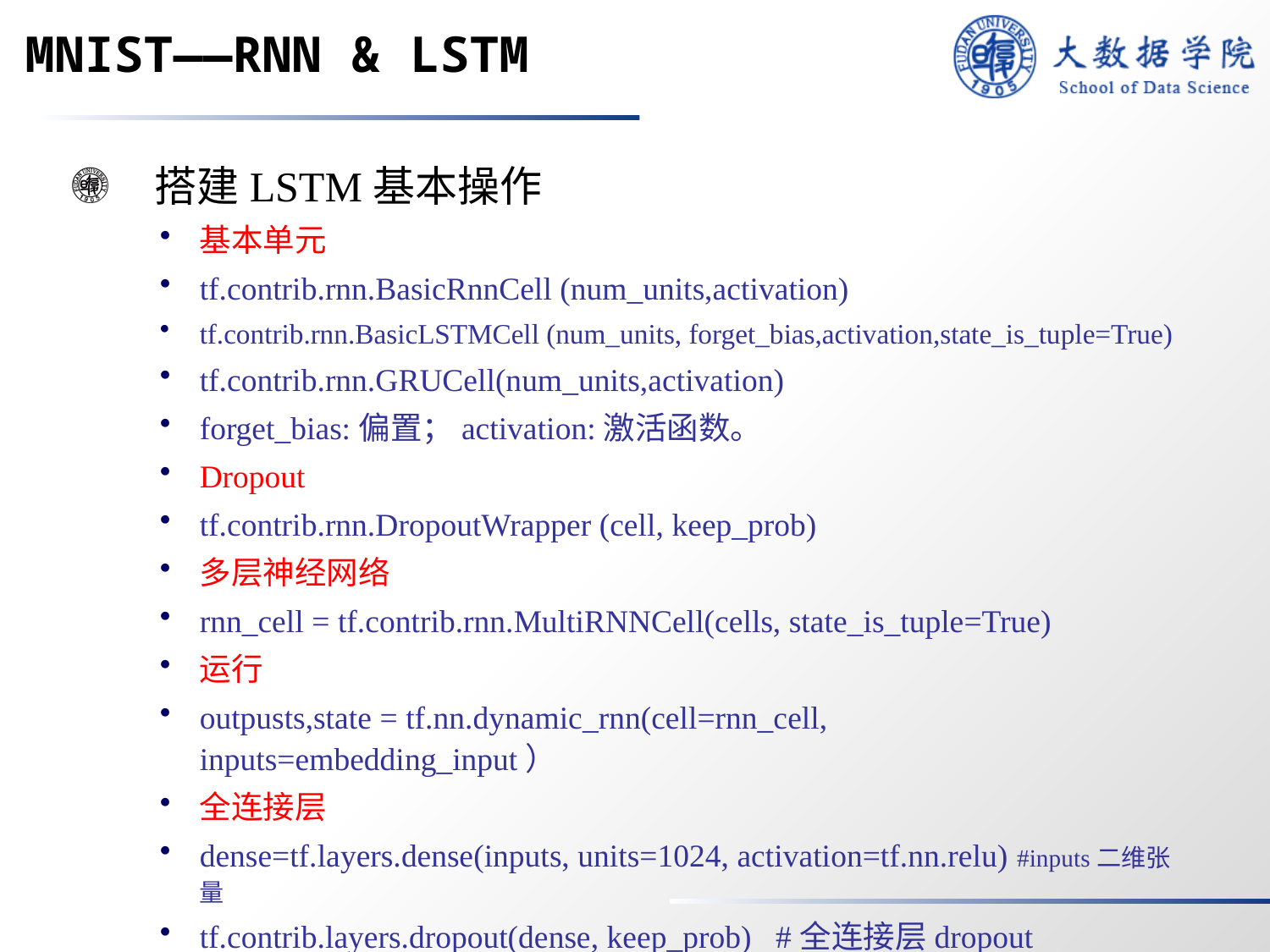

# MNIST——RNN & LSTM
 搭建LSTM基本操作
基本单元
tf.contrib.rnn.BasicRnnCell (num_units,activation)
tf.contrib.rnn.BasicLSTMCell (num_units, forget_bias,activation,state_is_tuple=True)
tf.contrib.rnn.GRUCell(num_units,activation)
forget_bias:偏置；activation:激活函数。
Dropout
tf.contrib.rnn.DropoutWrapper (cell, keep_prob)
多层神经网络
rnn_cell = tf.contrib.rnn.MultiRNNCell(cells, state_is_tuple=True)
运行
outpusts,state = tf.nn.dynamic_rnn(cell=rnn_cell, inputs=embedding_input）
全连接层
dense=tf.layers.dense(inputs, units=1024, activation=tf.nn.relu) #inputs二维张量
tf.contrib.layers.dropout(dense, keep_prob)   #全连接层dropout

15